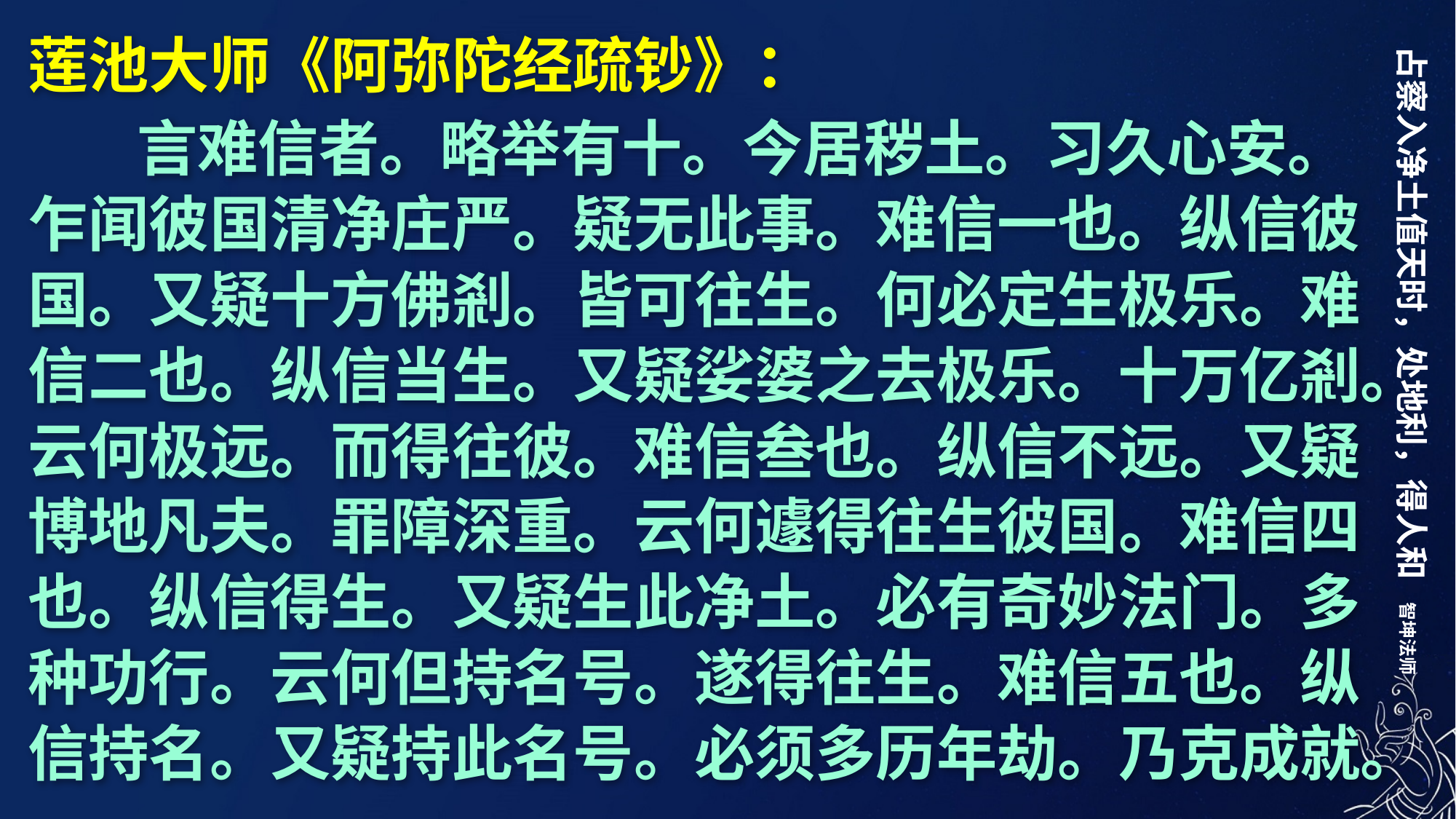

莲池大师《阿弥陀经疏钞》：
	言难信者。略举有十。今居秽土。习久心安。乍闻彼国清净庄严。疑无此事。难信一也。纵信彼国。又疑十方佛剎。皆可往生。何必定生极乐。难信二也。纵信当生。又疑娑婆之去极乐。十万亿剎。云何极远。而得往彼。难信叁也。纵信不远。又疑博地凡夫。罪障深重。云何遽得往生彼国。难信四也。纵信得生。又疑生此净土。必有奇妙法门。多种功行。云何但持名号。遂得往生。难信五也。纵信持名。又疑持此名号。必须多历年劫。乃克成就。